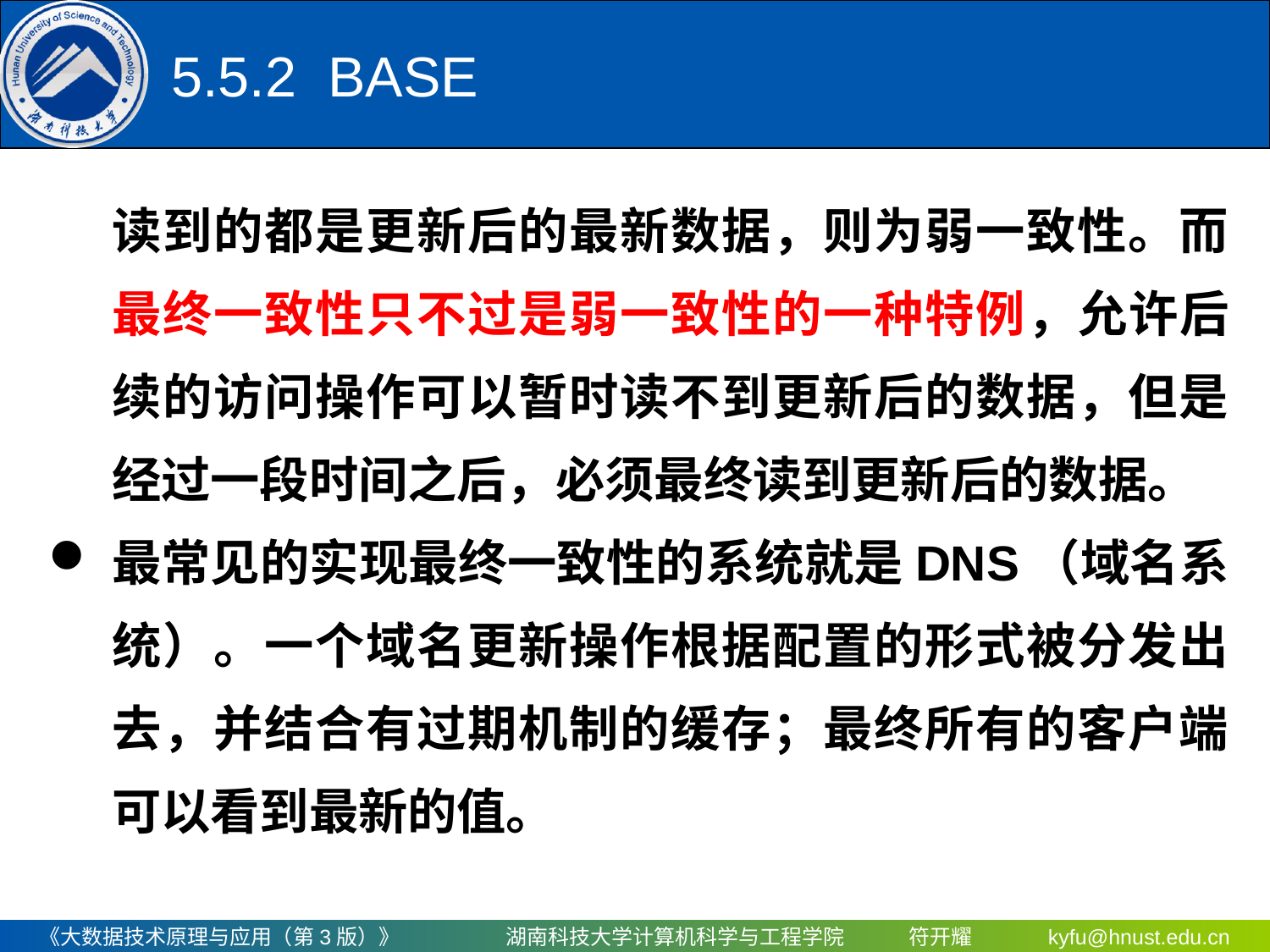

5.5.2  BASE
读到的都是更新后的最新数据，则为弱一致性。而最终一致性只不过是弱一致性的一种特例，允许后续的访问操作可以暂时读不到更新后的数据，但是经过一段时间之后，必须最终读到更新后的数据。
最常见的实现最终一致性的系统就是DNS（域名系统）。一个域名更新操作根据配置的形式被分发出去，并结合有过期机制的缓存；最终所有的客户端可以看到最新的值。